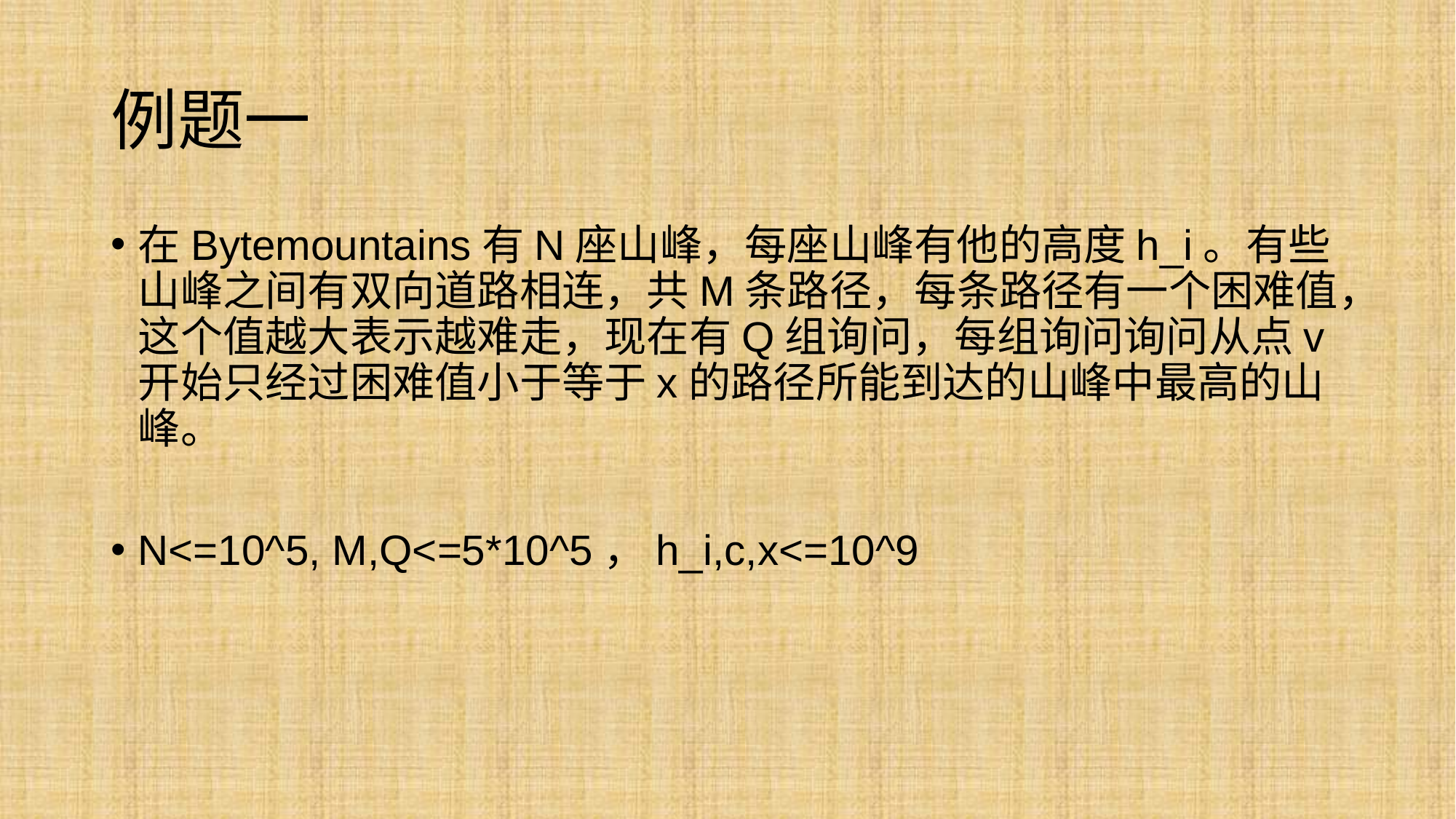

# 例题一
在Bytemountains有N座山峰，每座山峰有他的高度h_i。有些山峰之间有双向道路相连，共M条路径，每条路径有一个困难值，这个值越大表示越难走，现在有Q组询问，每组询问询问从点v开始只经过困难值小于等于x的路径所能到达的山峰中最高的山峰。

N<=10^5, M,Q<=5*10^5，h_i,c,x<=10^9